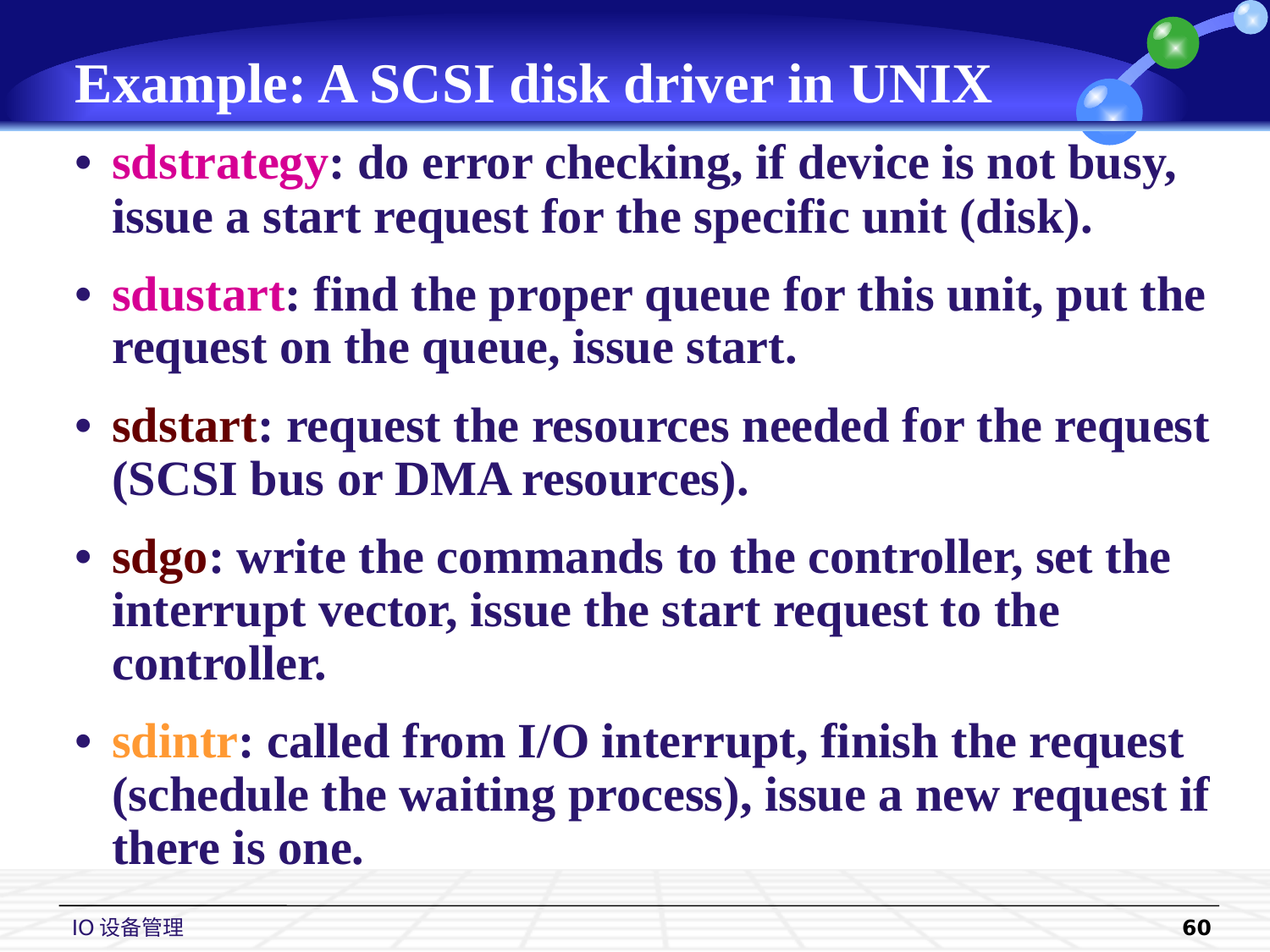

Example: A SCSI disk driver in UNIX
•	sdstrategy: do error checking, if device is not busy, issue a start request for the specific unit (disk).
•	sdustart: find the proper queue for this unit, put the request on the queue, issue start.
•	sdstart: request the resources needed for the request (SCSI bus or DMA resources).
•	sdgo: write the commands to the controller, set the interrupt vector, issue the start request to the controller.
•	sdintr: called from I/O interrupt, finish the request (schedule the waiting process), issue a new request if there is one.
IO设备管理
60